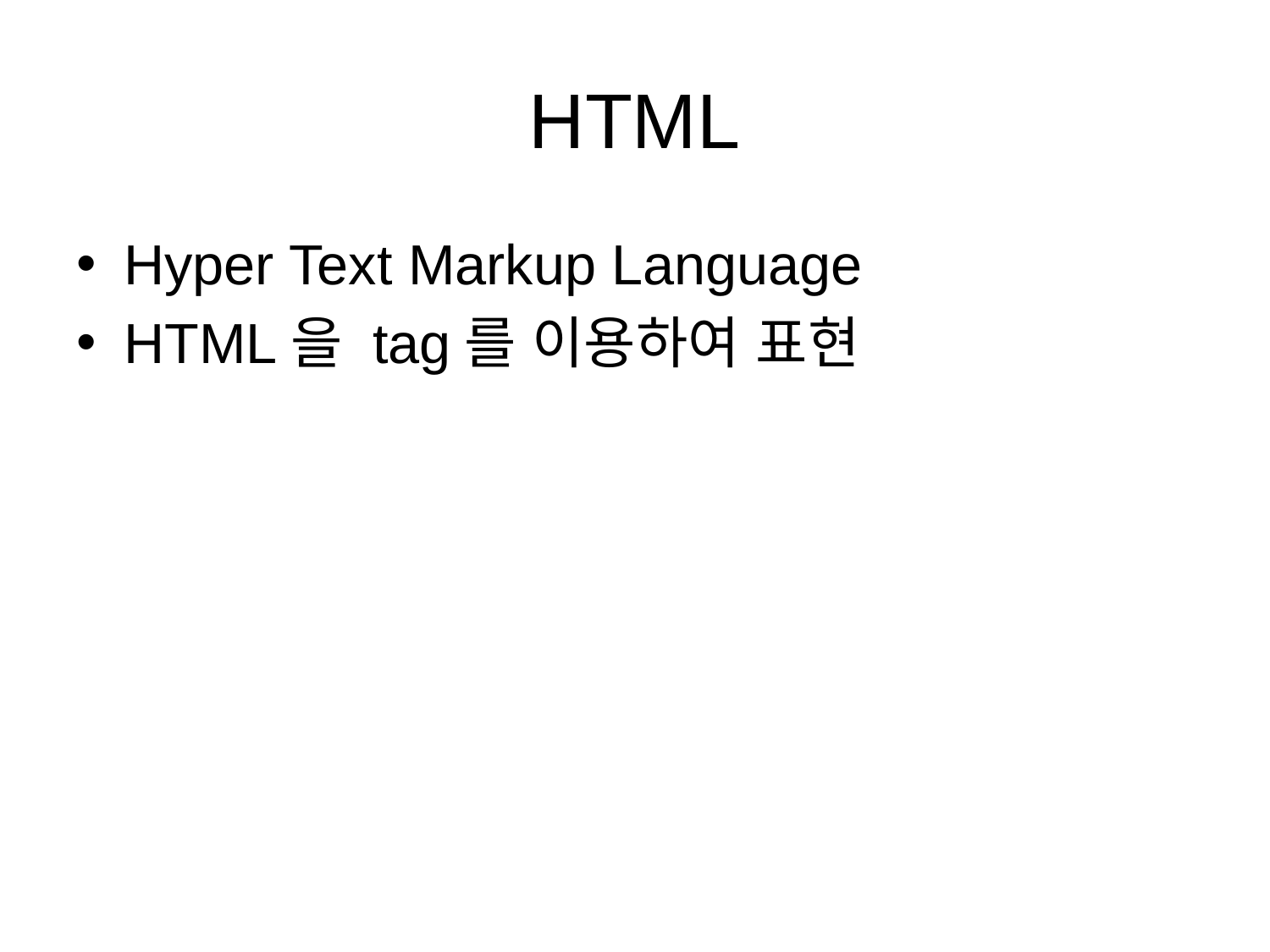

# HTML
Hyper Text Markup Language
HTML을 tag를 이용하여 표현